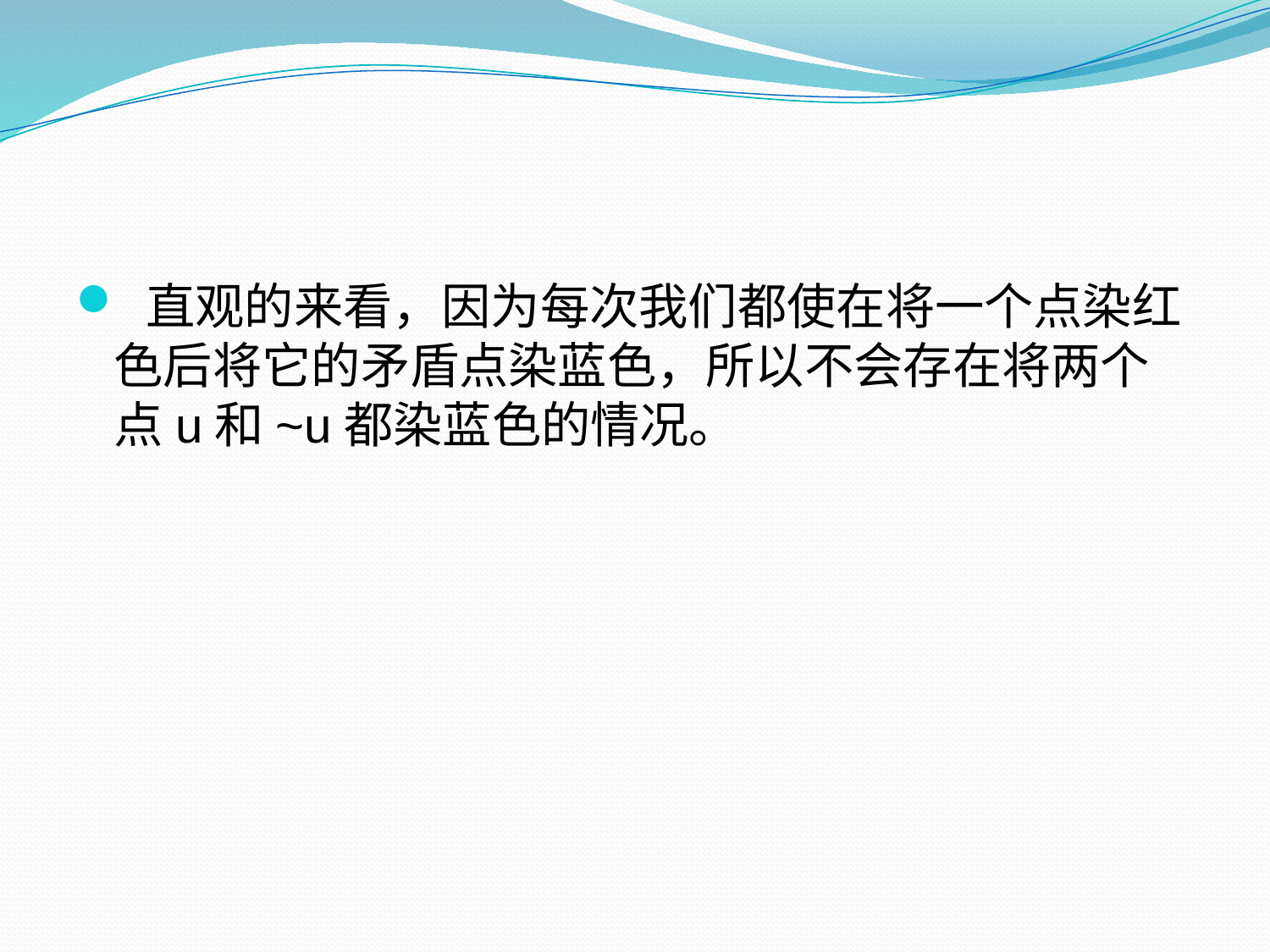

#
 直观的来看，因为每次我们都使在将一个点染红色后将它的矛盾点染蓝色，所以不会存在将两个点u和~u都染蓝色的情况。